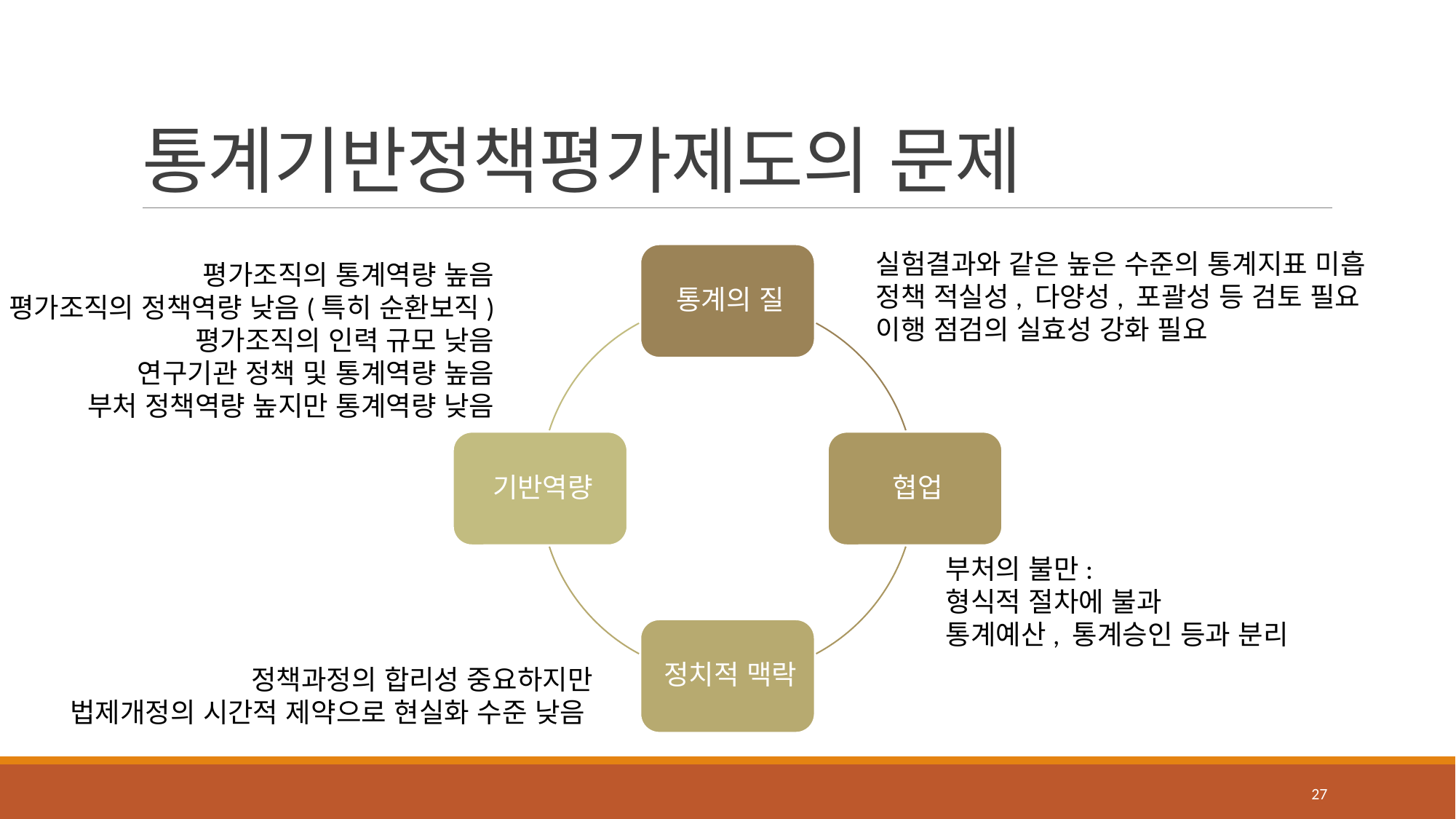

# 통계기반정책평가제도의 문제
실험결과와 같은 높은 수준의 통계지표 미흡
정책 적실성, 다양성, 포괄성 등 검토 필요
이행 점검의 실효성 강화 필요

통계의 질
협업
정치적 맥락
기반역량
평가조직의 통계역량 높음
평가조직의 정책역량 낮음(특히 순환보직)
평가조직의 인력 규모 낮음
연구기관 정책 및 통계역량 높음
부처 정책역량 높지만 통계역량 낮음

부처의 불만:
형식적 절차에 불과
통계예산, 통계승인 등과 분리
정책과정의 합리성 중요하지만
법제개정의 시간적 제약으로 현실화 수준 낮음
27